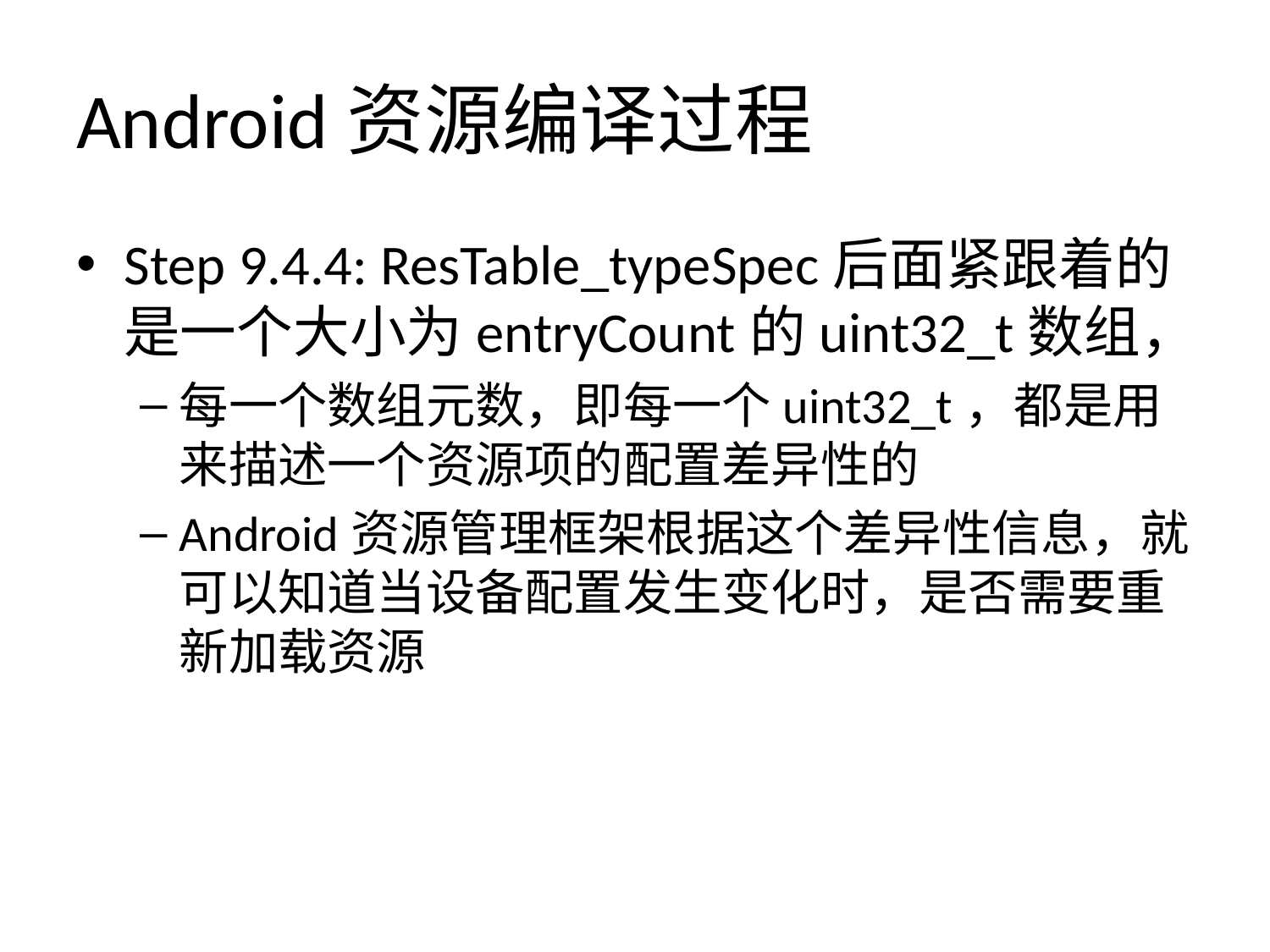

# Android资源编译过程
Step 9.4.4: ResTable_typeSpec后面紧跟着的是一个大小为entryCount的uint32_t数组，
每一个数组元数，即每一个uint32_t，都是用来描述一个资源项的配置差异性的
Android资源管理框架根据这个差异性信息，就可以知道当设备配置发生变化时，是否需要重新加载资源